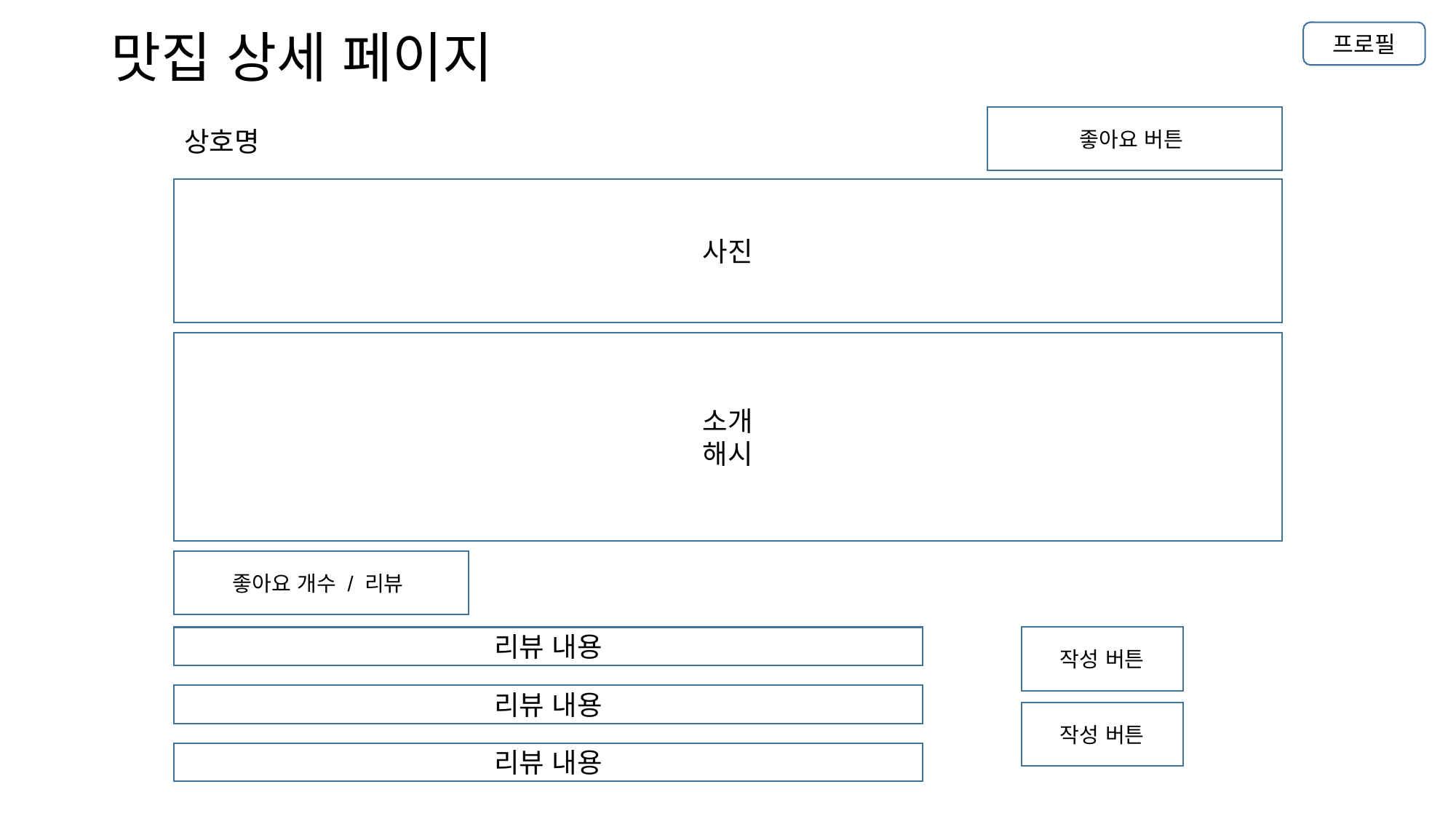

프로필
# 맛집 상세 페이지
좋아요 버튼
상호명
사진
소개
해시
좋아요 개수 / 리뷰
리뷰 내용
작성 버튼
리뷰 내용
작성 버튼
리뷰 내용